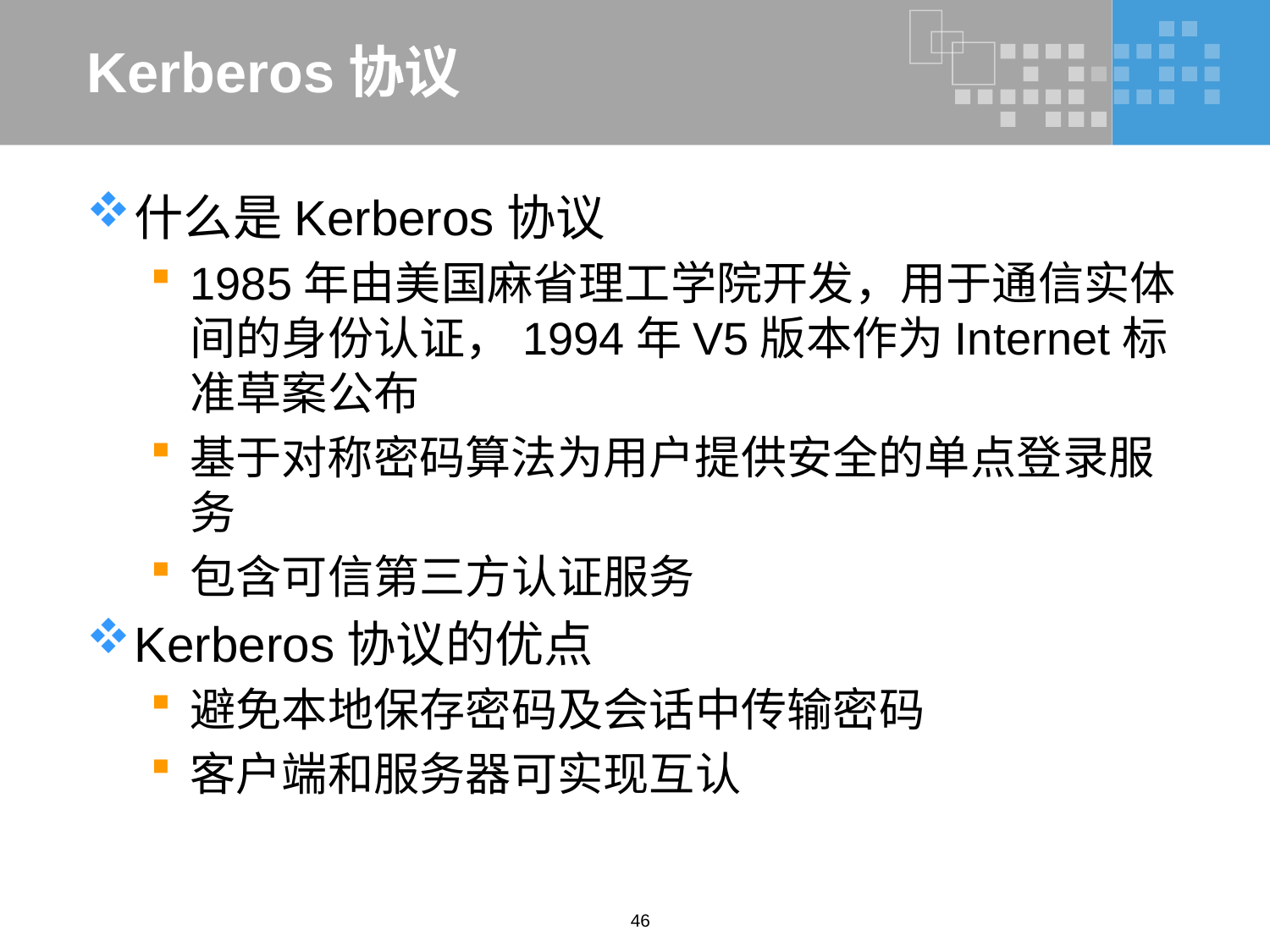

# Kerberos协议
什么是Kerberos协议
1985年由美国麻省理工学院开发，用于通信实体间的身份认证，1994年V5版本作为Internet标准草案公布
基于对称密码算法为用户提供安全的单点登录服务
包含可信第三方认证服务
Kerberos协议的优点
避免本地保存密码及会话中传输密码
客户端和服务器可实现互认

46